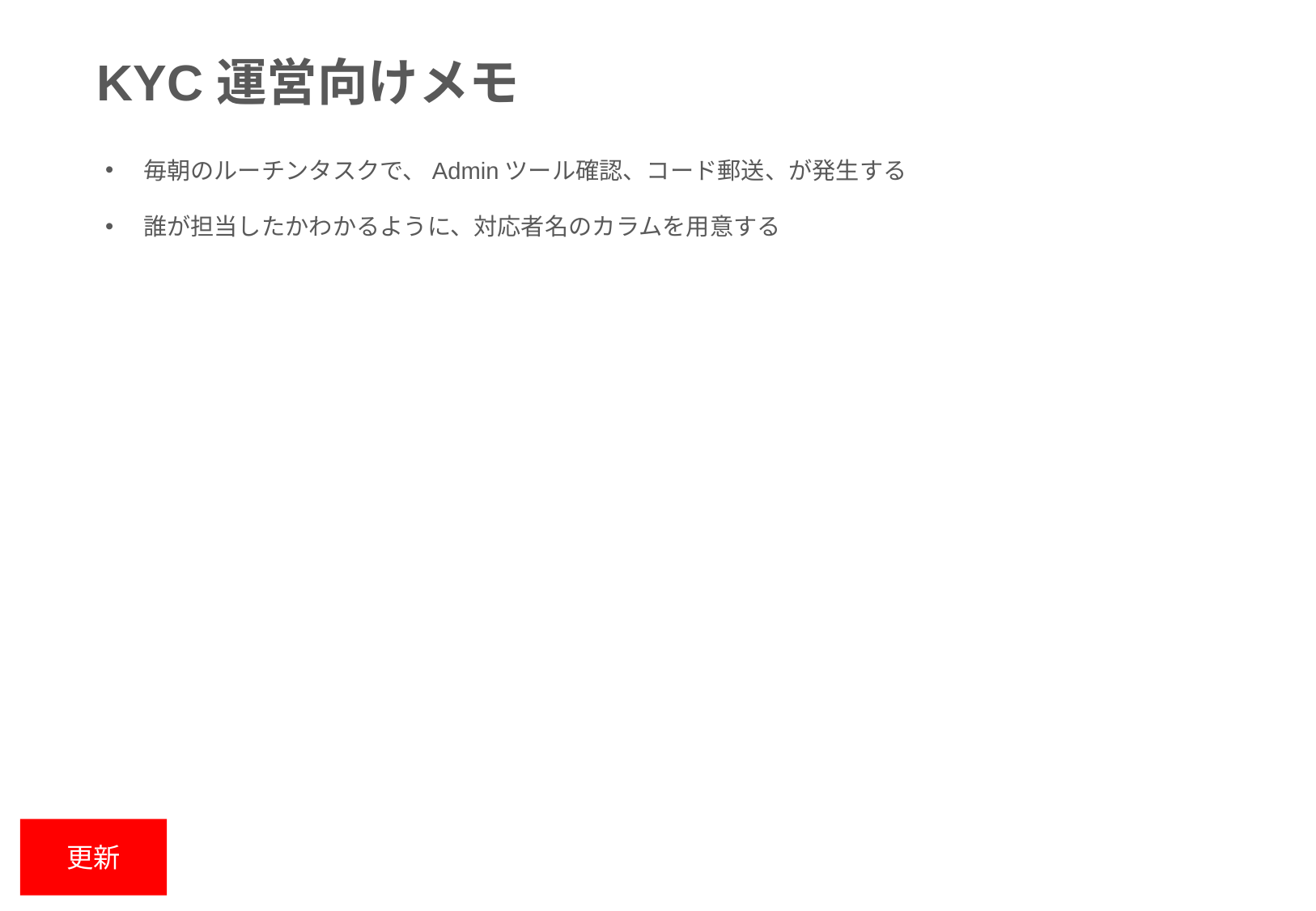

KYC運営向けメモ
毎朝のルーチンタスクで、Adminツール確認、コード郵送、が発生する

誰が担当したかわかるように、対応者名のカラムを用意する
更新